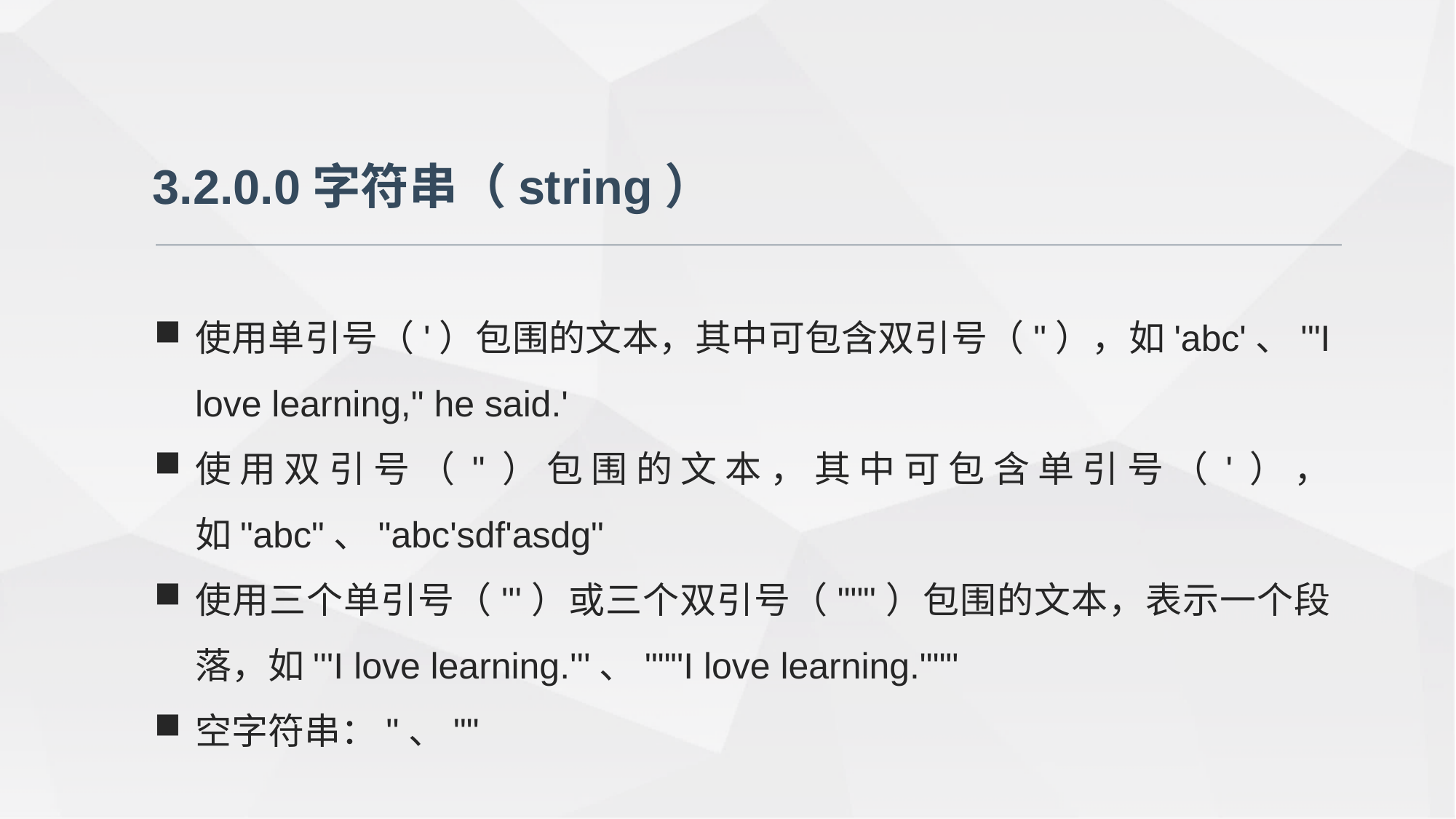

3.2.0.0字符串（string）
使用单引号（'）包围的文本，其中可包含双引号（"），如'abc'、'"I love learning," he said.'
使用双引号（"）包围的文本，其中可包含单引号（'），如"abc"、"abc'sdf'asdg"
使用三个单引号（'''）或三个双引号（"""）包围的文本，表示一个段落，如'''I love learning.'''、"""I love learning."""
空字符串：''、""